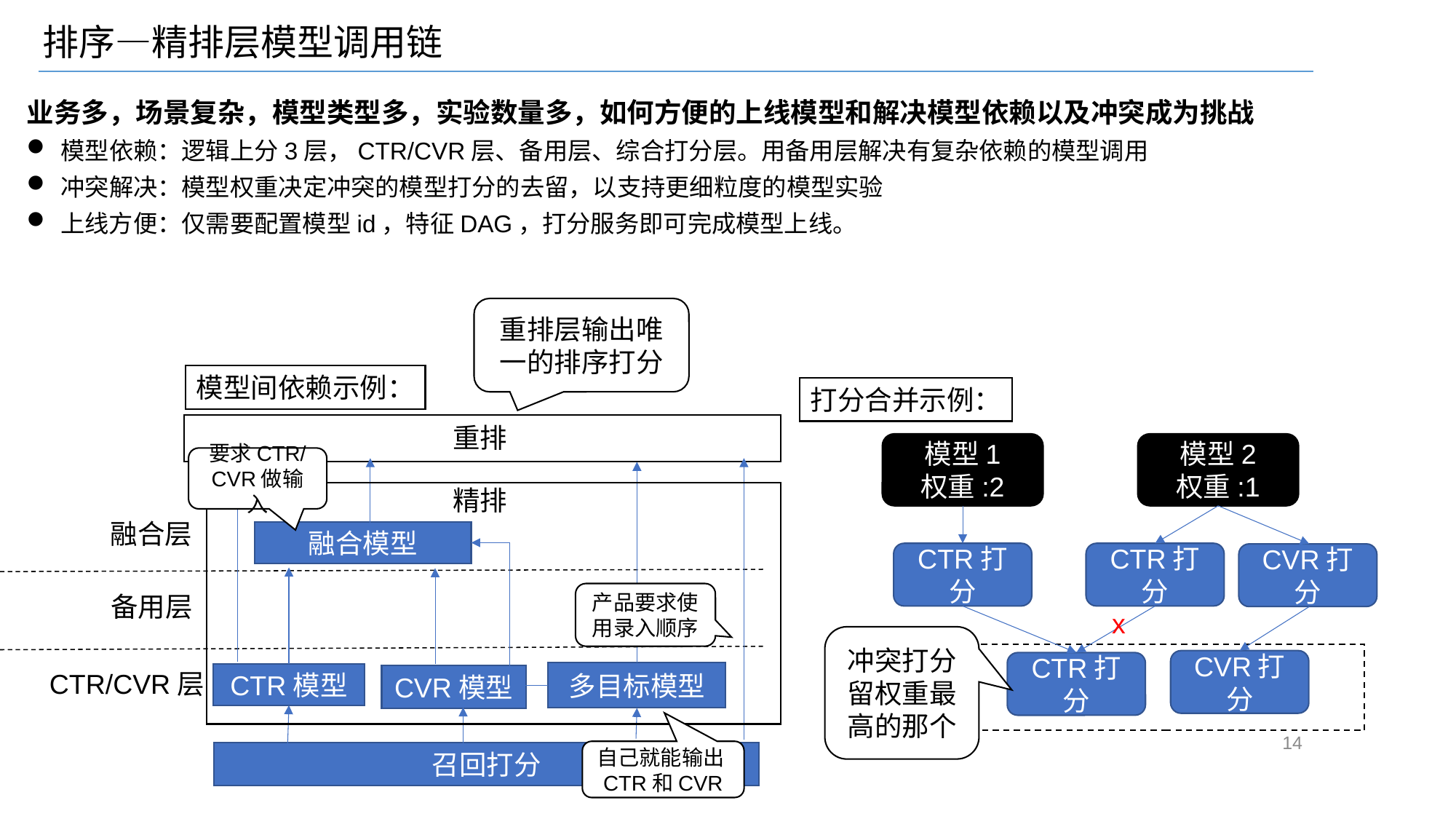

排序—精排层模型调用链
业务多，场景复杂，模型类型多，实验数量多，如何方便的上线模型和解决模型依赖以及冲突成为挑战
模型依赖：逻辑上分3层，CTR/CVR层、备用层、综合打分层。用备用层解决有复杂依赖的模型调用
冲突解决：模型权重决定冲突的模型打分的去留，以支持更细粒度的模型实验
上线方便：仅需要配置模型id，特征DAG，打分服务即可完成模型上线。

重排层输出唯一的排序打分
模型间依赖示例：

重排
要求CTR/ CVR做输入
精排

融合层
融合模型
产品要求使用录入顺序
备用层
CTR/CVR层
多目标模型
CTR模型
CVR模型
自己就能输出CTR和CVR
召回打分
打分合并示例：
模型1
权重:2
模型2
权重:1
CTR打分
CTR打分
x
冲突打分留权重最高的那个

CVR打分
CTR打分
CVR打分
14